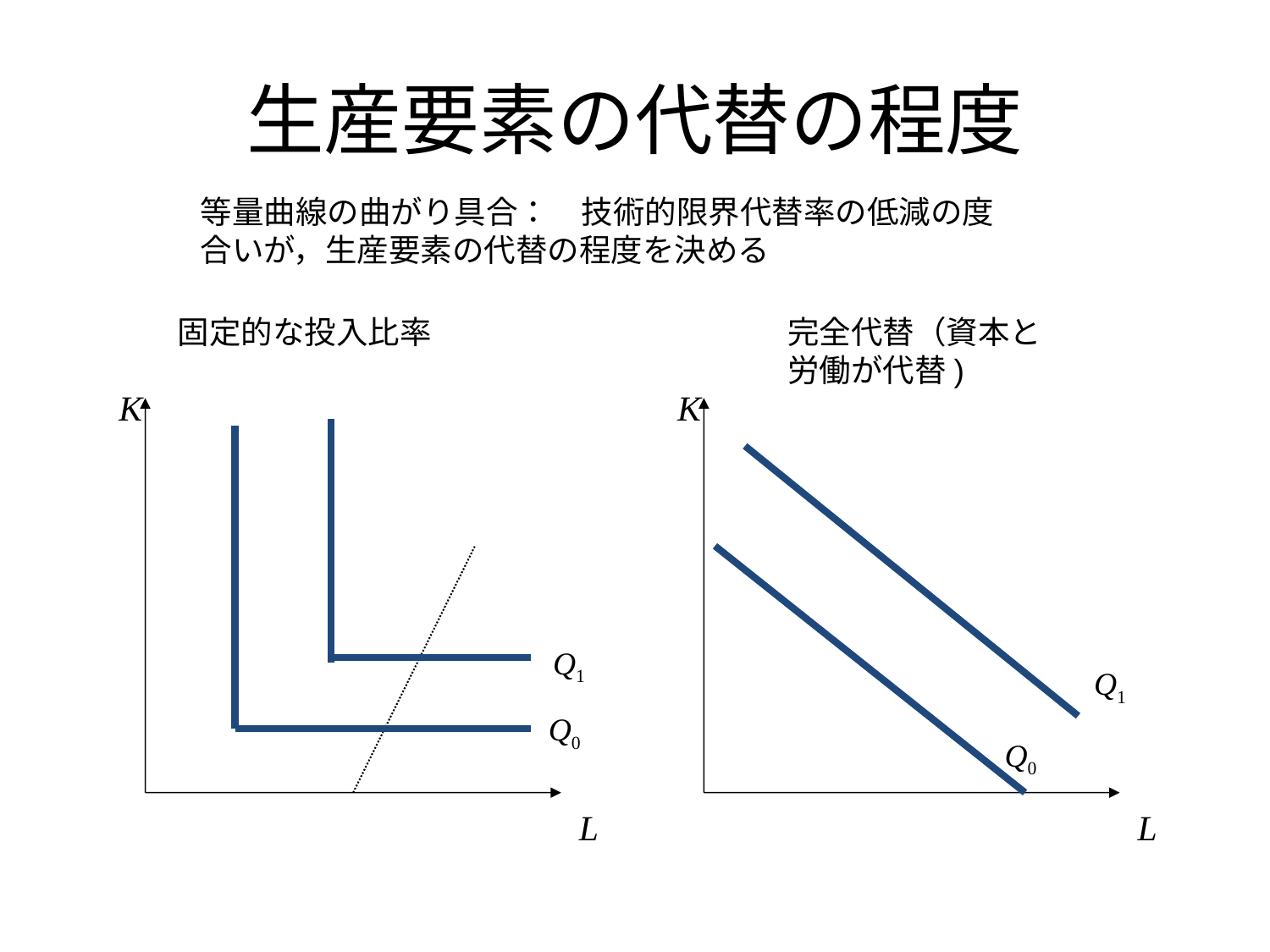

# 生産要素の代替の程度
等量曲線の曲がり具合：　技術的限界代替率の低減の度合いが，生産要素の代替の程度を決める
固定的な投入比率
完全代替（資本と労働が代替)
K
K

Q1
Q1
Q0
Q0

L
L